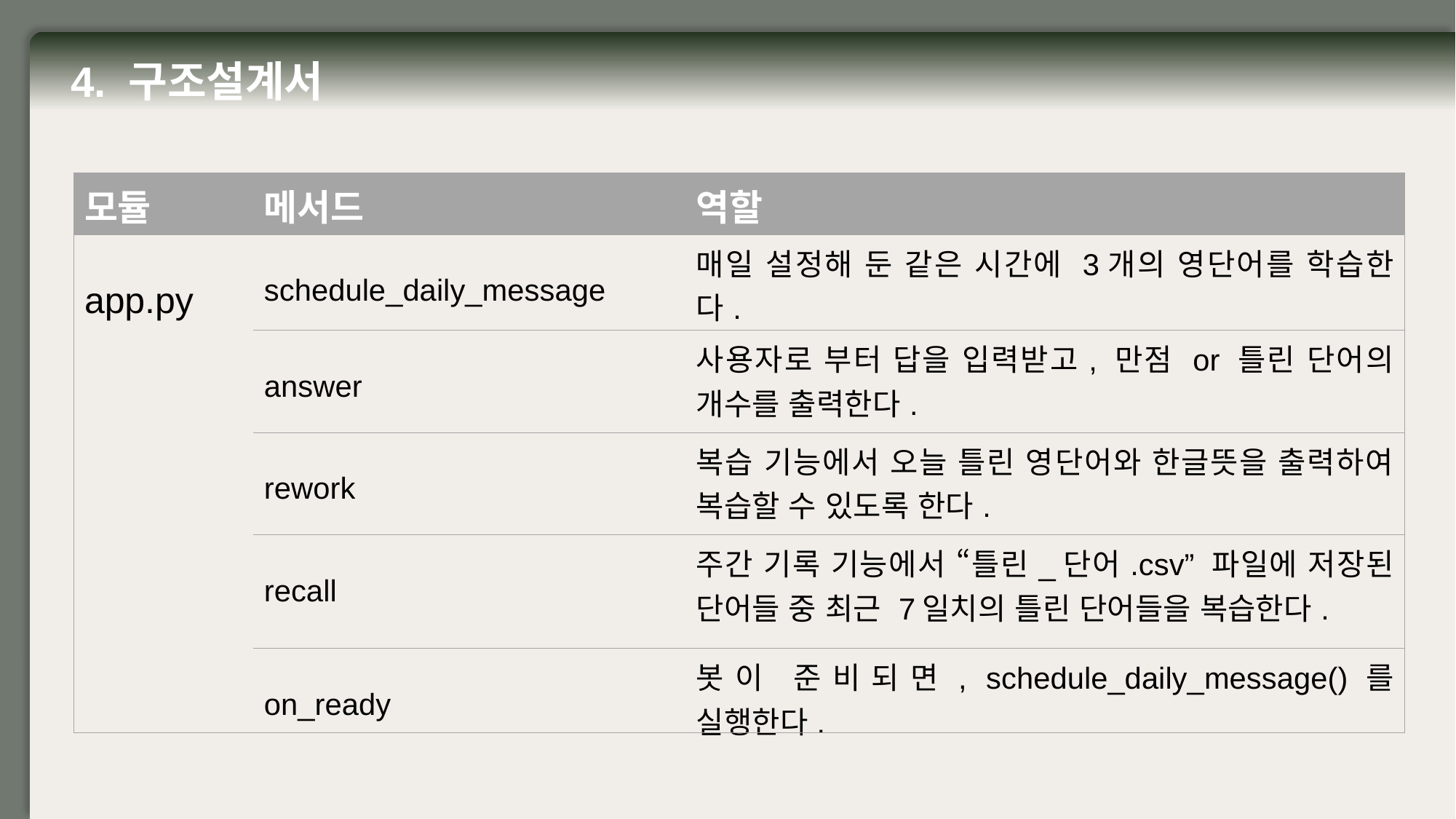

4. 구조설계서
| 모듈 | 메서드 | 역할 |
| --- | --- | --- |
| app.py | schedule\_daily\_message | 매일 설정해 둔 같은 시간에 3개의 영단어를 학습한다. |
|  | answer | 사용자로 부터 답을 입력받고, 만점 or 틀린 단어의 개수를 출력한다. |
|  | rework | 복습 기능에서 오늘 틀린 영단어와 한글뜻을 출력하여 복습할 수 있도록 한다. |
|  | recall | 주간 기록 기능에서 “틀린\_단어.csv” 파일에 저장된 단어들 중 최근 7일치의 틀린 단어들을 복습한다. |
|  | on\_ready | 봇이 준비되면, schedule\_daily\_message()를 실행한다. |